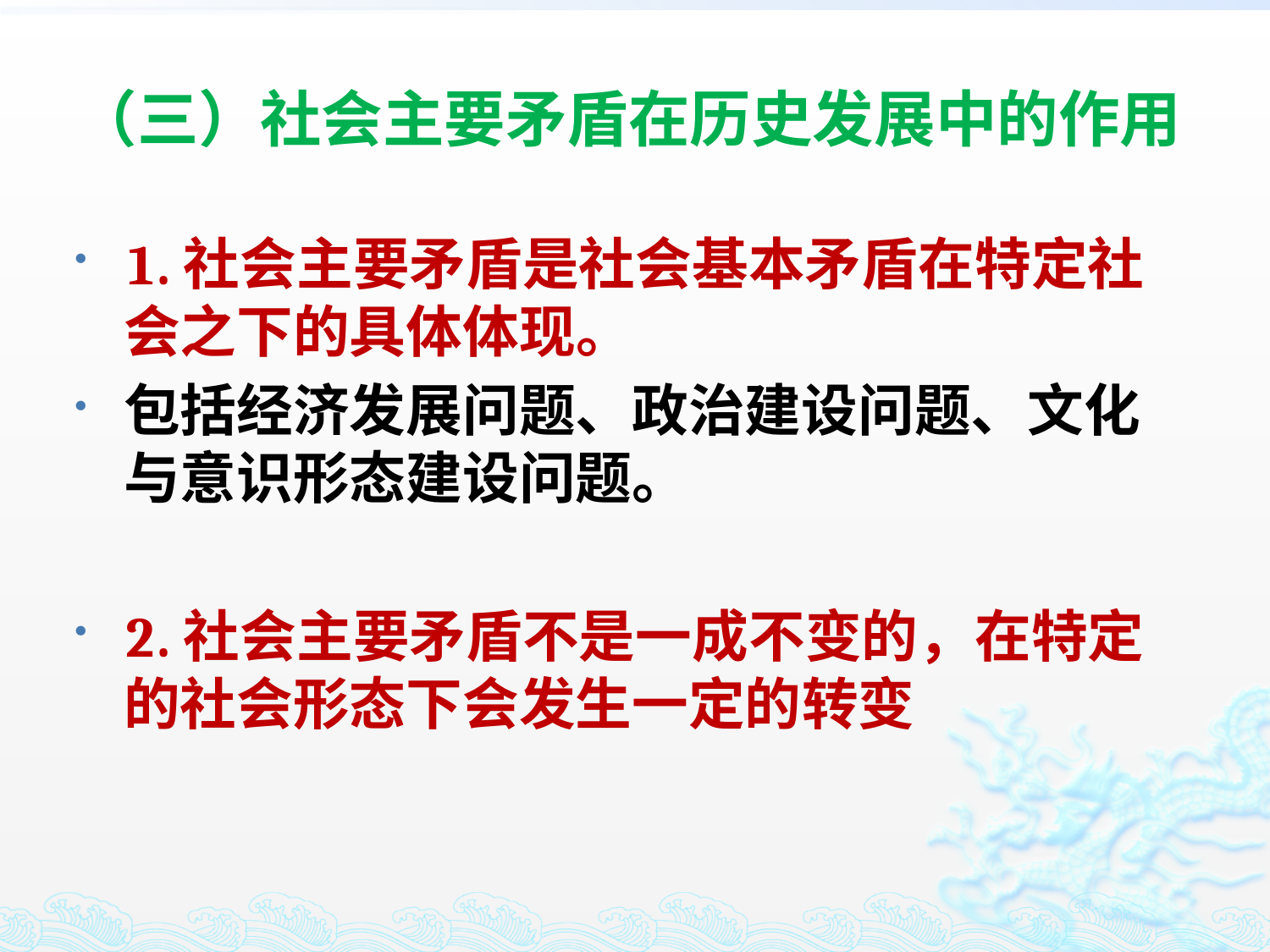

# （三）社会主要矛盾在历史发展中的作用
1.社会主要矛盾是社会基本矛盾在特定社会之下的具体体现。
包括经济发展问题、政治建设问题、文化与意识形态建设问题。

2.社会主要矛盾不是一成不变的，在特定的社会形态下会发生一定的转变